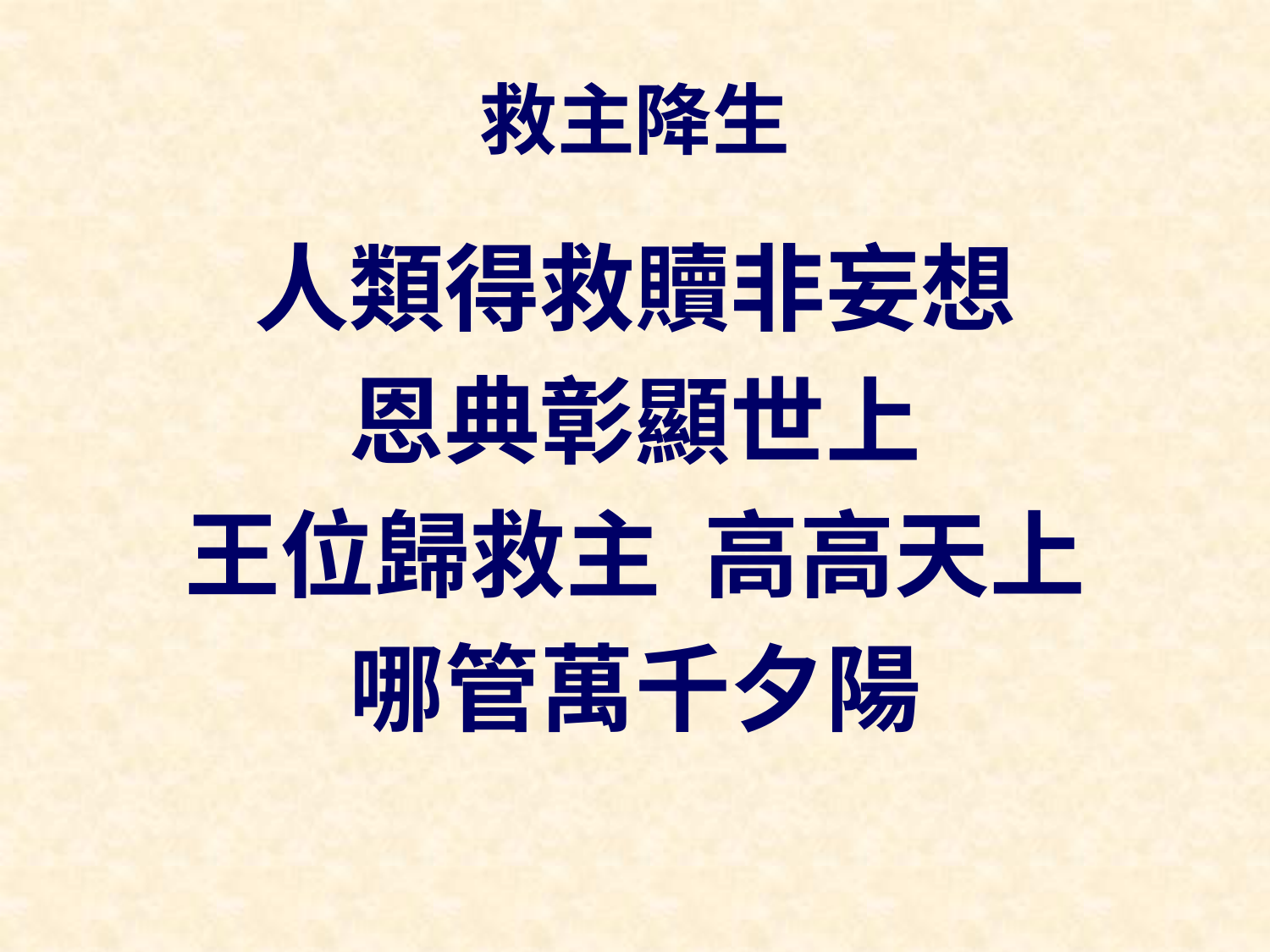

# 救主降生
人類得救贖非妄想
恩典彰顯世上
王位歸救主  高高天上
哪管萬千夕陽